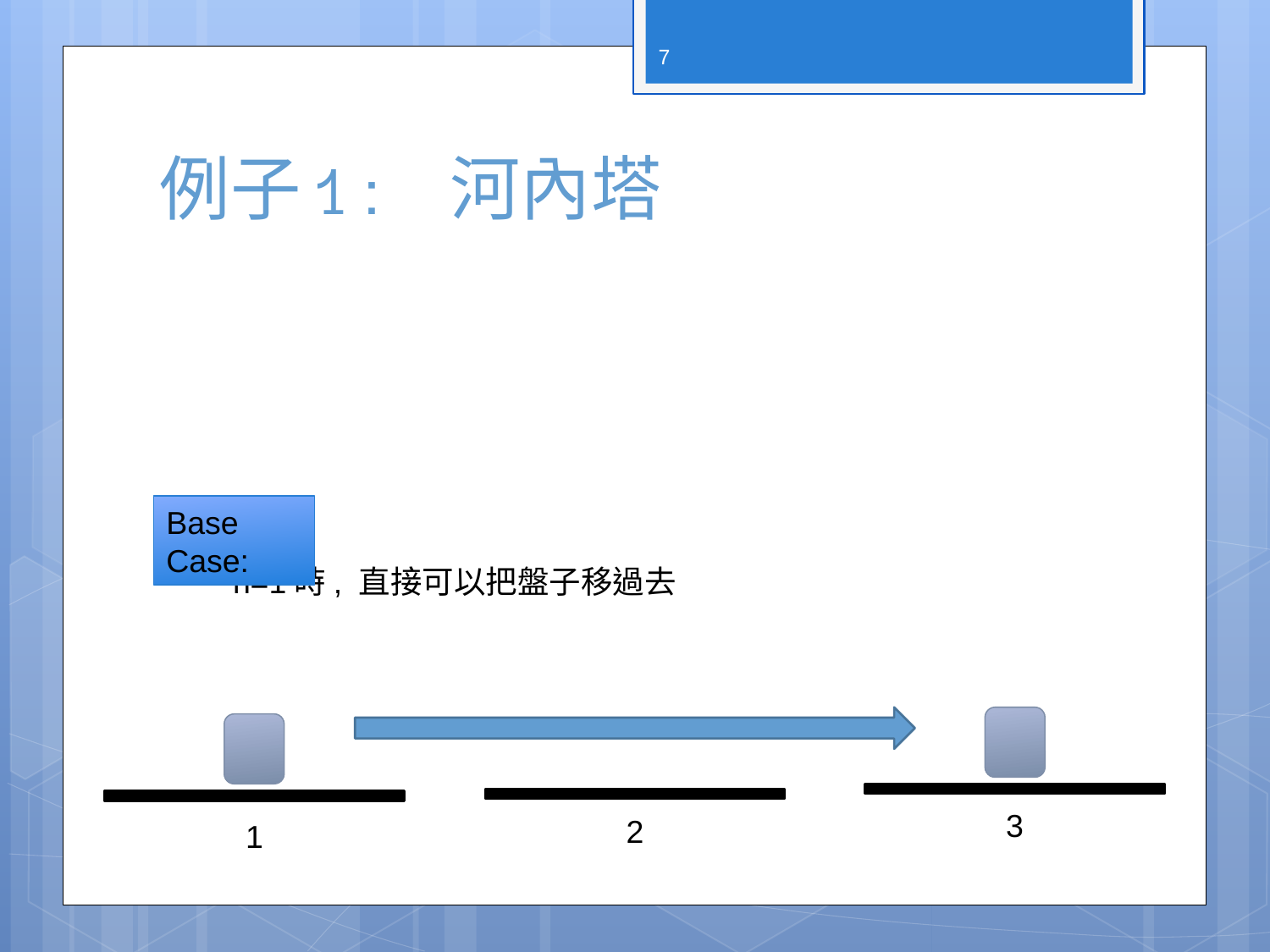

7
# 例子1: 河內塔
Base Case:
n=1時, 直接可以把盤子移過去

3
2
1